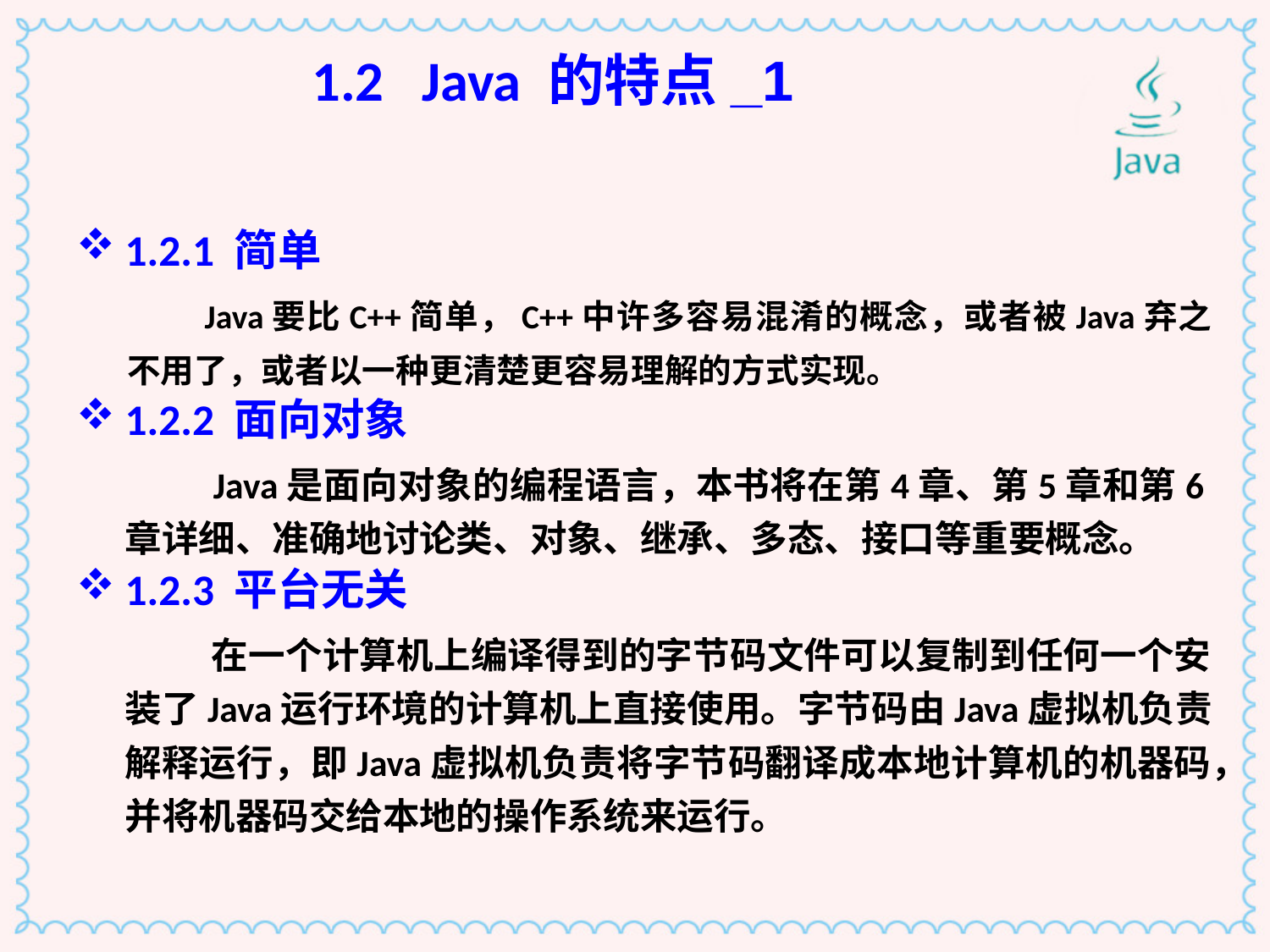

# 1.2   Java 的特点_1
1.2.1 简单
Java要比C++简单，C++中许多容易混淆的概念，或者被Java弃之不用了，或者以一种更清楚更容易理解的方式实现。
1.2.2 面向对象
	           Java是面向对象的编程语言，本书将在第4章、第5章和第6章详细、准确地讨论类、对象、继承、多态、接口等重要概念。
1.2.3 平台无关
	          在一个计算机上编译得到的字节码文件可以复制到任何一个安装了Java运行环境的计算机上直接使用。字节码由Java虚拟机负责解释运行，即Java虚拟机负责将字节码翻译成本地计算机的机器码，并将机器码交给本地的操作系统来运行。